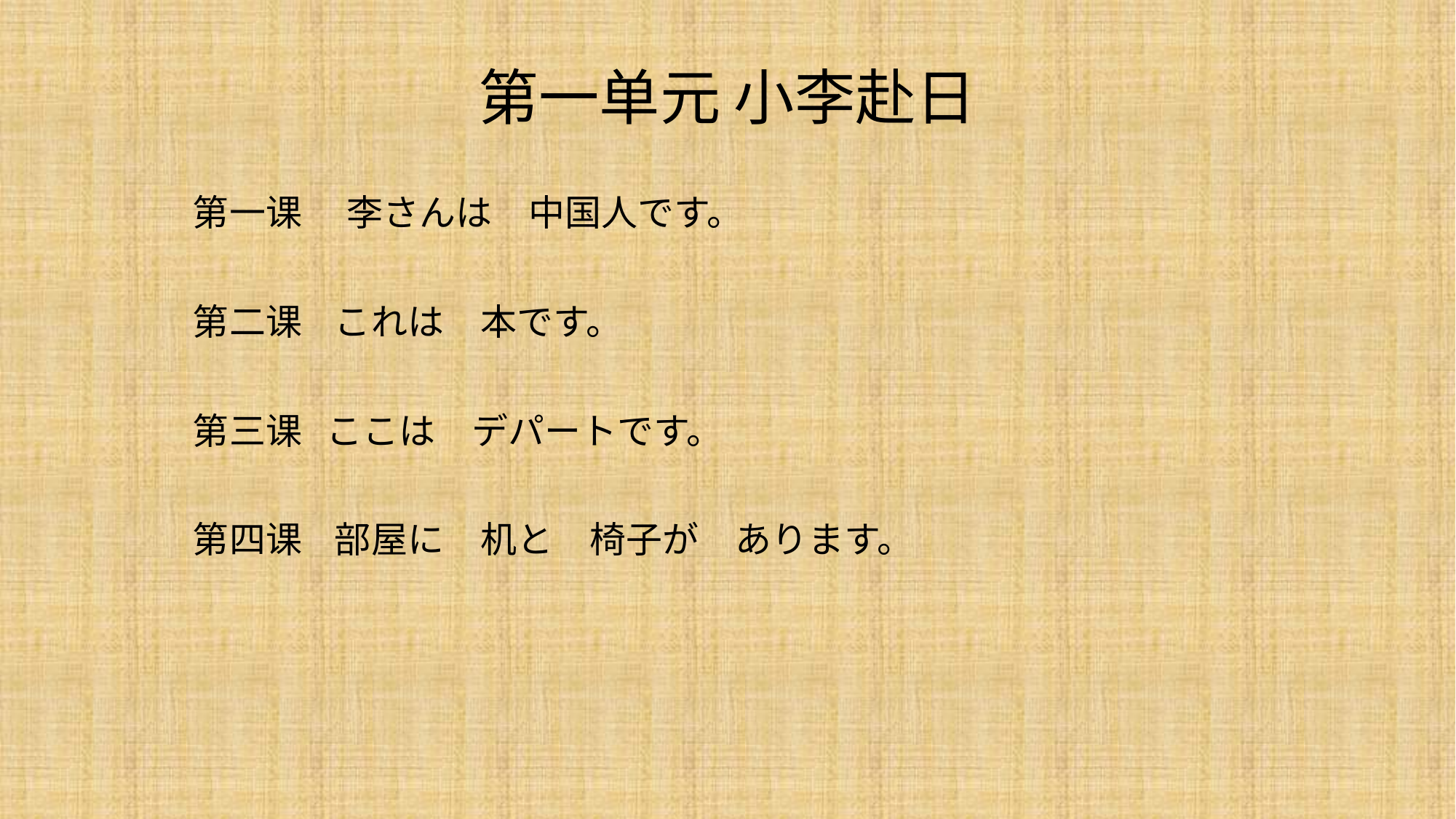

# 第一单元 小李赴日
第一课 　李さんは　中国人です。

第二课    これは　本です。

第三课   ここは　デパートです。

第四课    部屋に　机と　椅子が　あります。